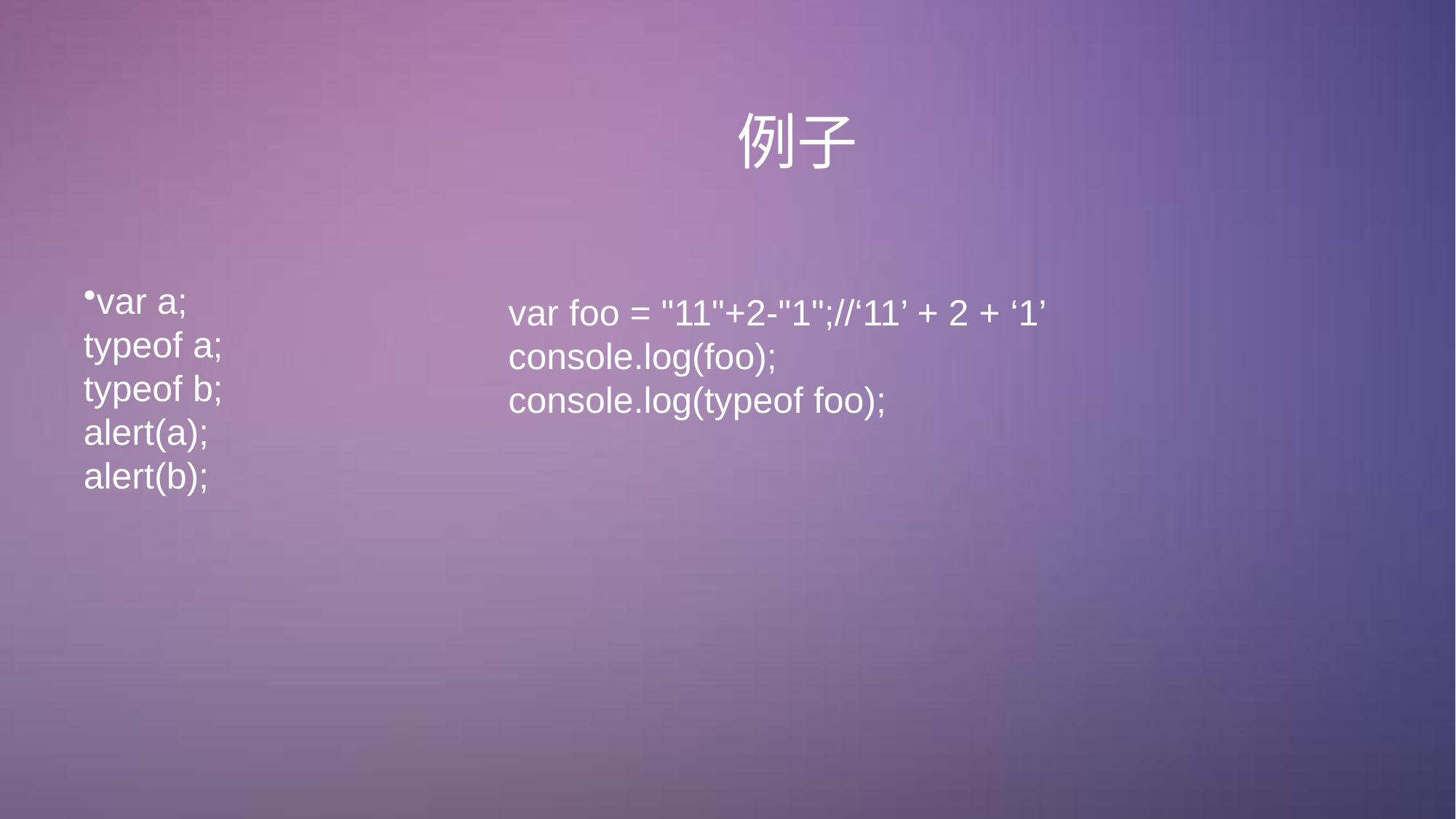

# 例子
var a;
typeof a;
typeof b;
alert(a);
alert(b);

 var foo = "11"+2-"1";//‘11’ + 2 + ‘1’
 console.log(foo);
 console.log(typeof foo);